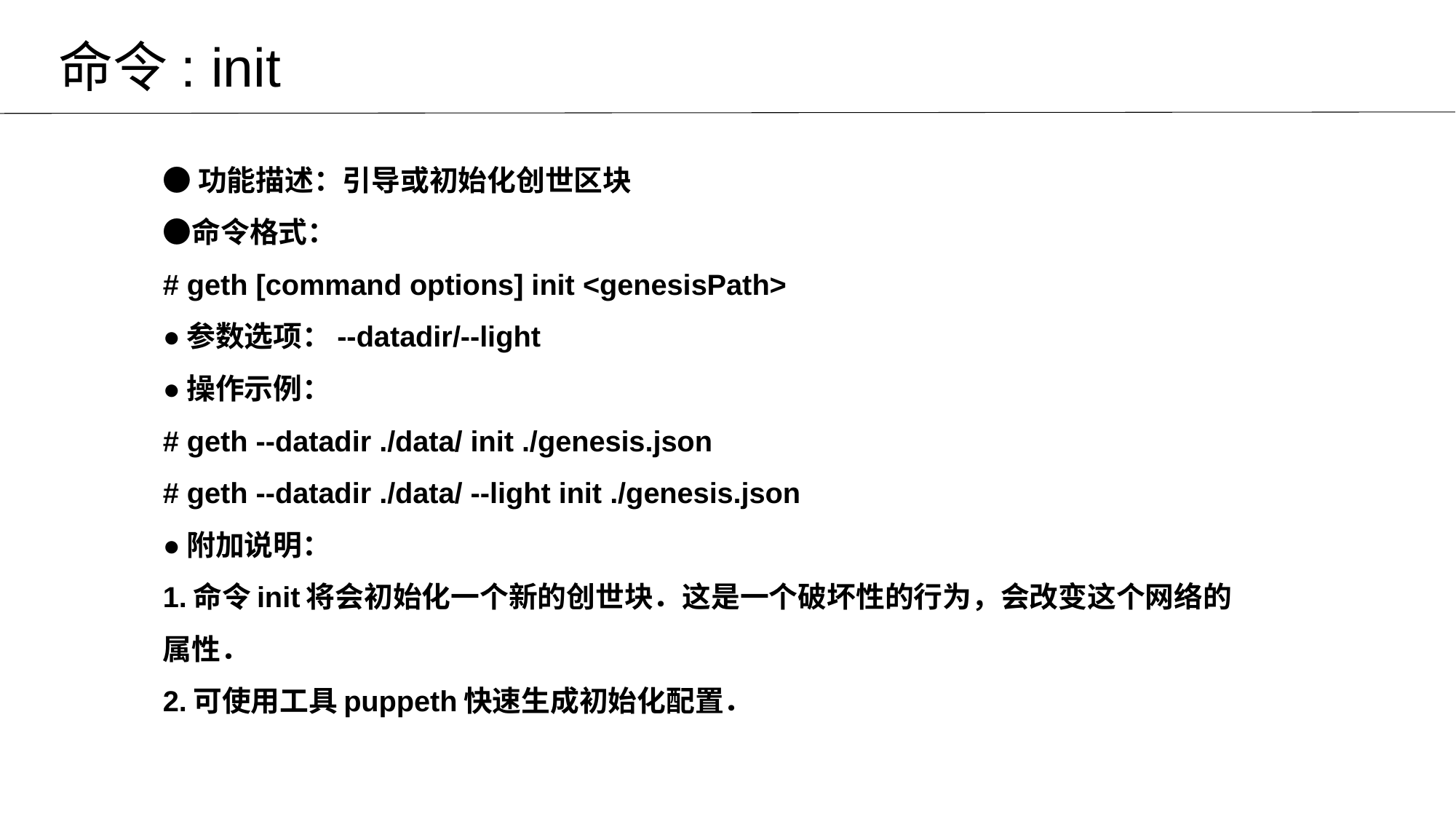

命令: init
# ●功能描述：引导或初始化创世区块 ●命令格式： # geth [command options] init <genesisPath> ●参数选项：--datadir/--light ●操作示例： # geth --datadir ./data/ init ./genesis.json # geth --datadir ./data/ --light init ./genesis.json ●附加说明： 1.命令init将会初始化一个新的创世块．这是一个破坏性的行为，会改变这个网络的属性． 2.可使用工具puppeth快速生成初始化配置．